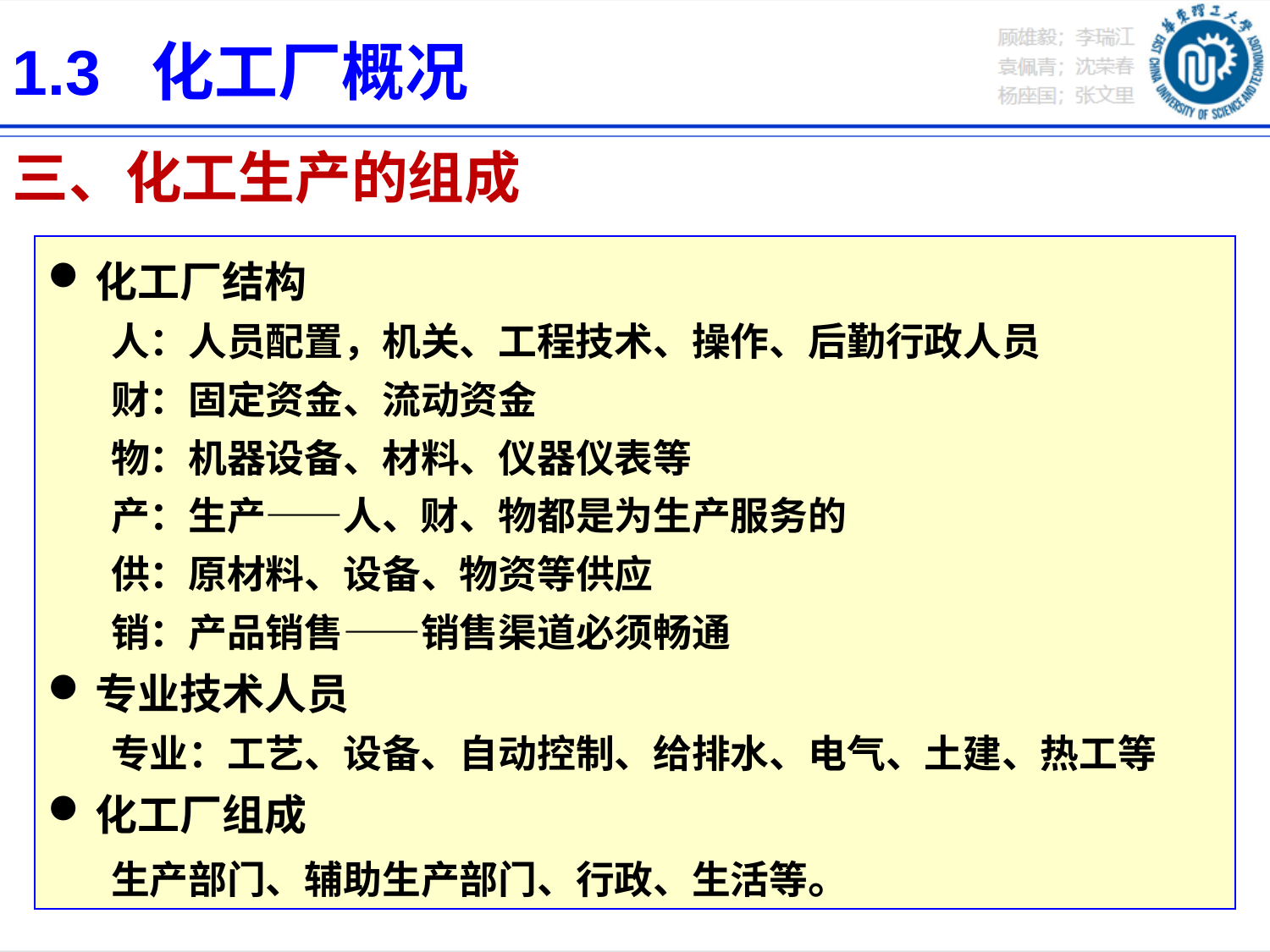

1.3  化工厂概况
三、化工生产的组成
化工厂结构
人：人员配置，机关、工程技术、操作、后勤行政人员
财：固定资金、流动资金
物：机器设备、材料、仪器仪表等
产：生产——人、财、物都是为生产服务的
供：原材料、设备、物资等供应
销：产品销售——销售渠道必须畅通
专业技术人员
专业：工艺、设备、自动控制、给排水、电气、土建、热工等
化工厂组成
生产部门、辅助生产部门、行政、生活等。